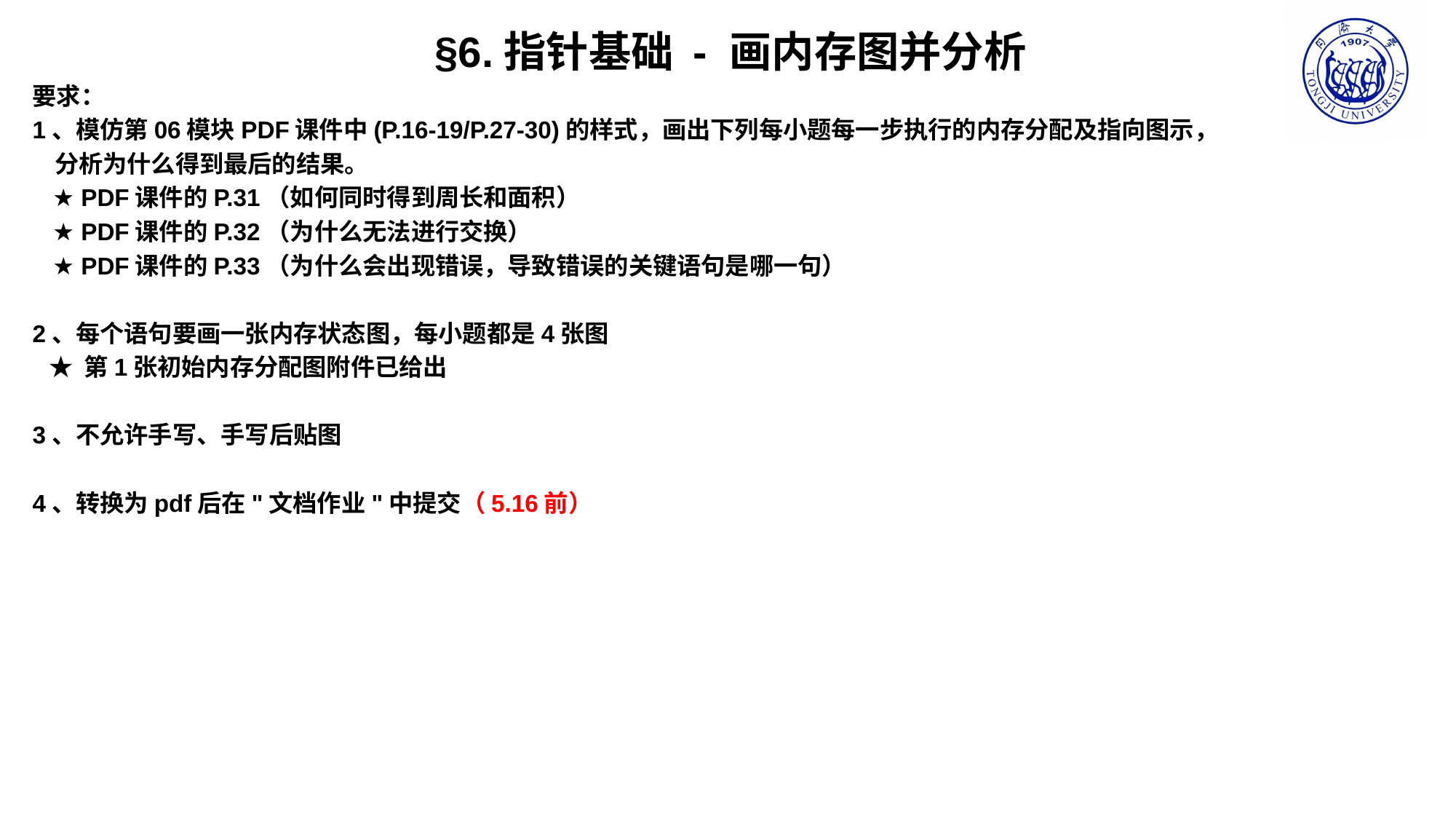

§6.指针基础 - 画内存图并分析
要求：
1、模仿第06模块PDF课件中(P.16-19/P.27-30)的样式，画出下列每小题每一步执行的内存分配及指向图示，
   分析为什么得到最后的结果。
   ★ PDF课件的P.31（如何同时得到周长和面积）
   ★ PDF课件的P.32（为什么无法进行交换）
   ★ PDF课件的P.33（为什么会出现错误，导致错误的关键语句是哪一句）

2、每个语句要画一张内存状态图，每小题都是4张图
   ★ 第1张初始内存分配图附件已给出

3、不允许手写、手写后贴图

4、转换为pdf后在"文档作业"中提交（5.16前）